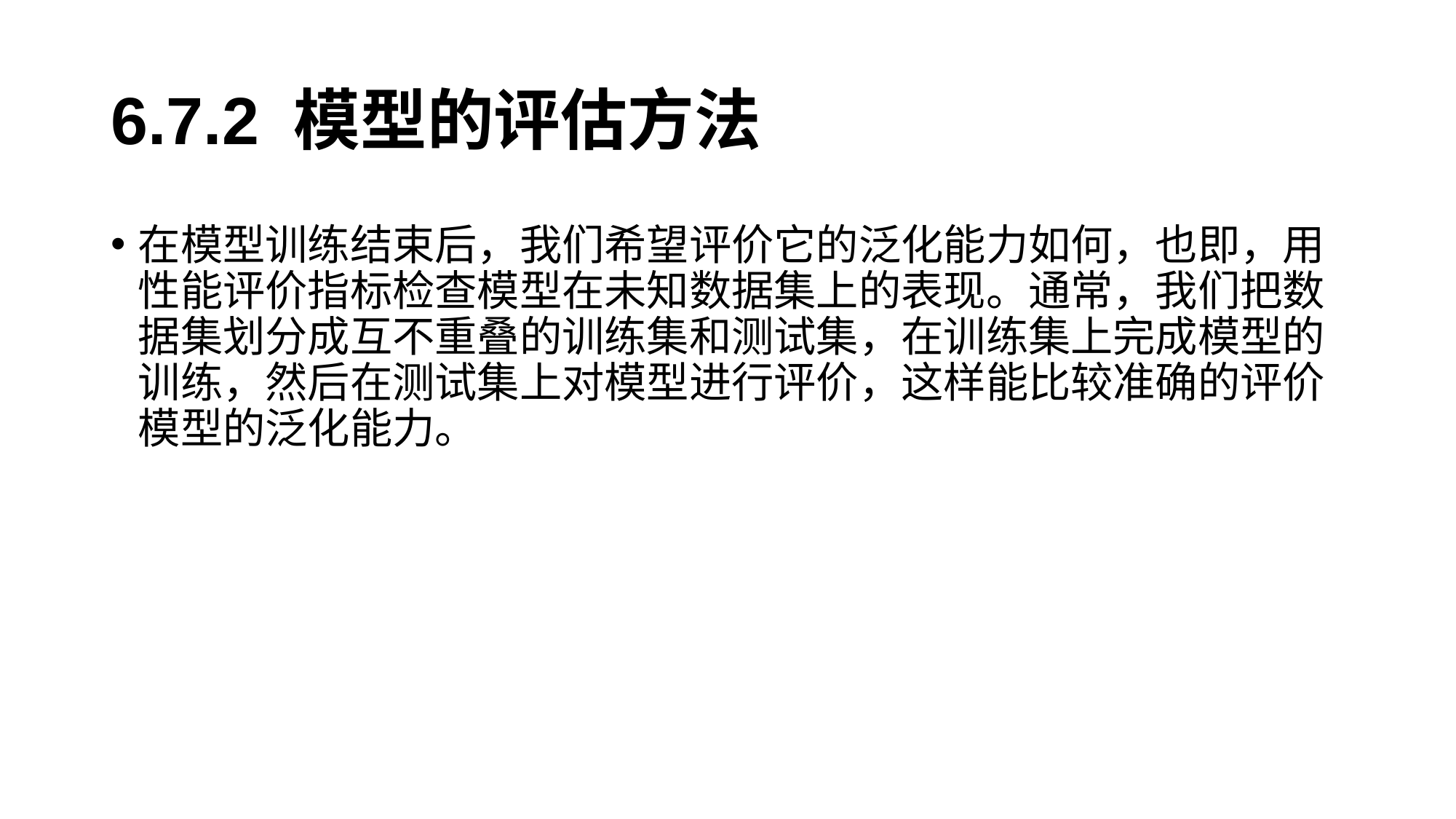

# 6.7.2 模型的评估方法
在模型训练结束后，我们希望评价它的泛化能力如何，也即，用性能评价指标检查模型在未知数据集上的表现。通常，我们把数据集划分成互不重叠的训练集和测试集，在训练集上完成模型的训练，然后在测试集上对模型进行评价，这样能比较准确的评价模型的泛化能力。